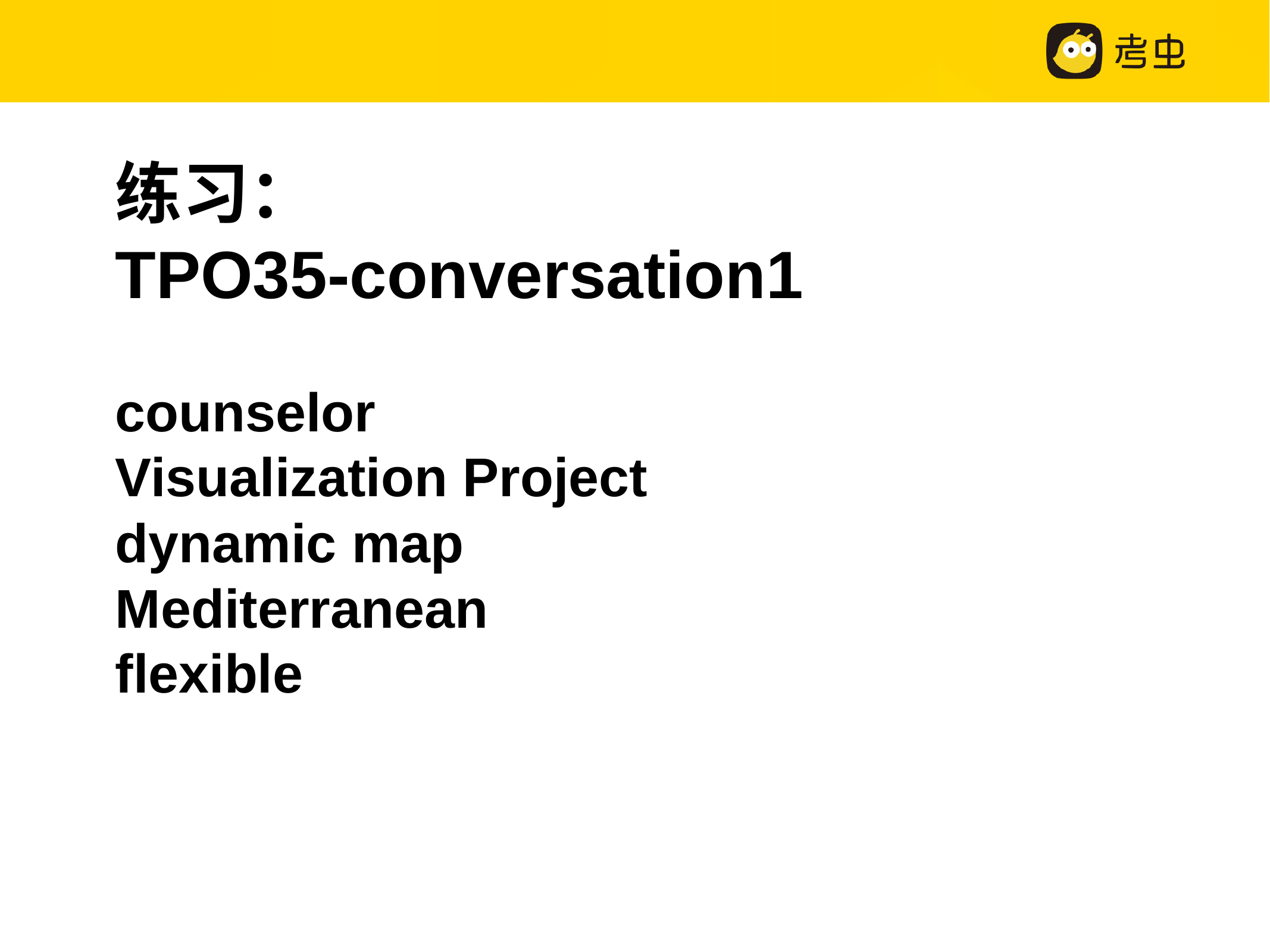

练习：
TPO35-conversation1

counselor
Visualization Project
dynamic map
Mediterranean
flexible